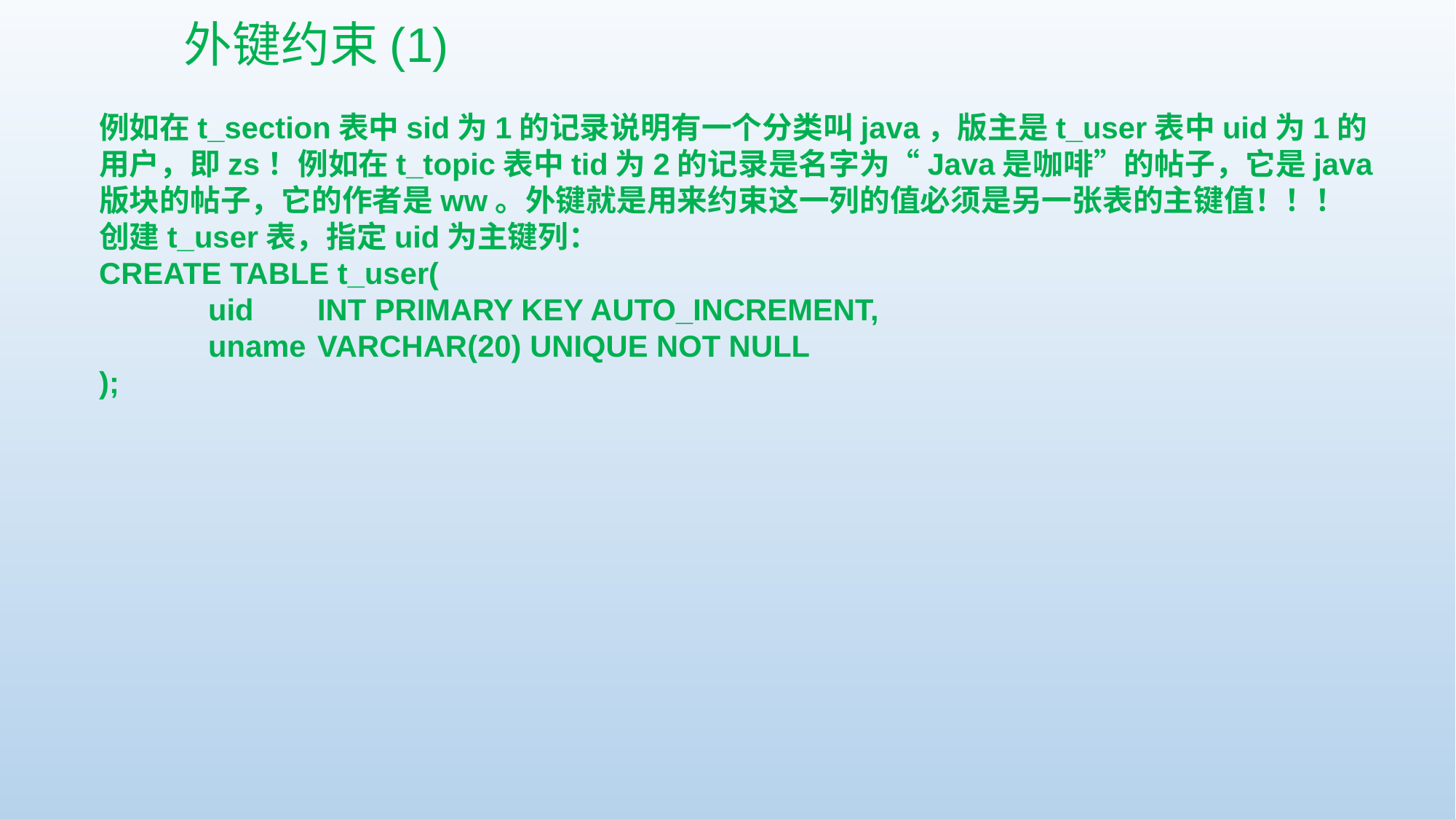

外键约束(1)
例如在t_section表中sid为1的记录说明有一个分类叫java，版主是t_user表中uid为1的用户，即zs！例如在t_topic表中tid为2的记录是名字为“Java是咖啡”的帖子，它是java版块的帖子，它的作者是ww。外键就是用来约束这一列的值必须是另一张表的主键值！！！
创建t_user表，指定uid为主键列：
CREATE TABLE t_user(
	uid	INT PRIMARY KEY AUTO_INCREMENT,
	uname	VARCHAR(20) UNIQUE NOT NULL
);